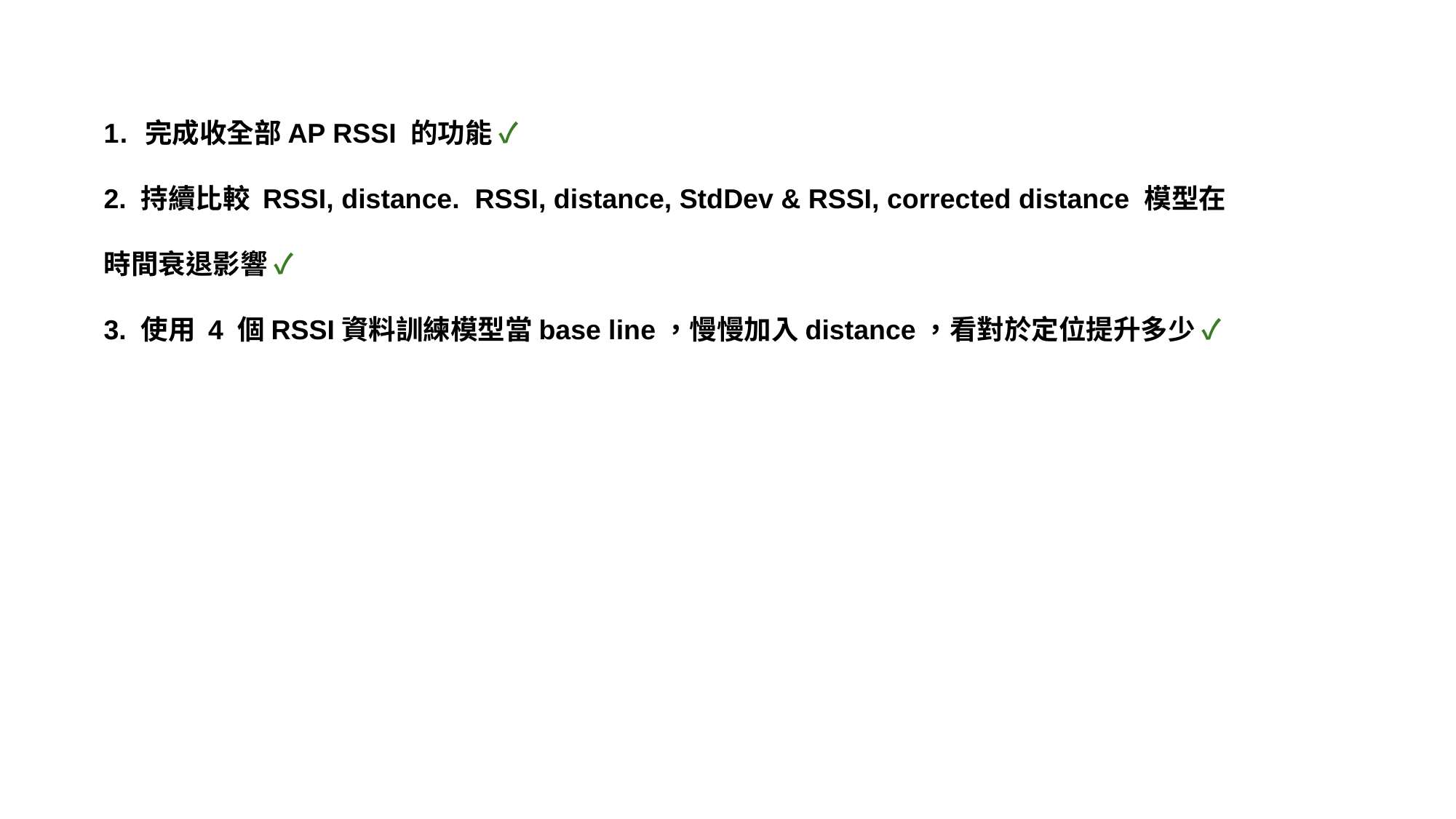

完成收全部AP RSSI 的功能 ✓
2. 持續比較 RSSI, distance.  RSSI, distance, StdDev & RSSI, corrected distance 模型在時間衰退影響 ✓
3. 使用 4 個RSSI資料訓練模型當base line，慢慢加入distance，看對於定位提升多少 ✓